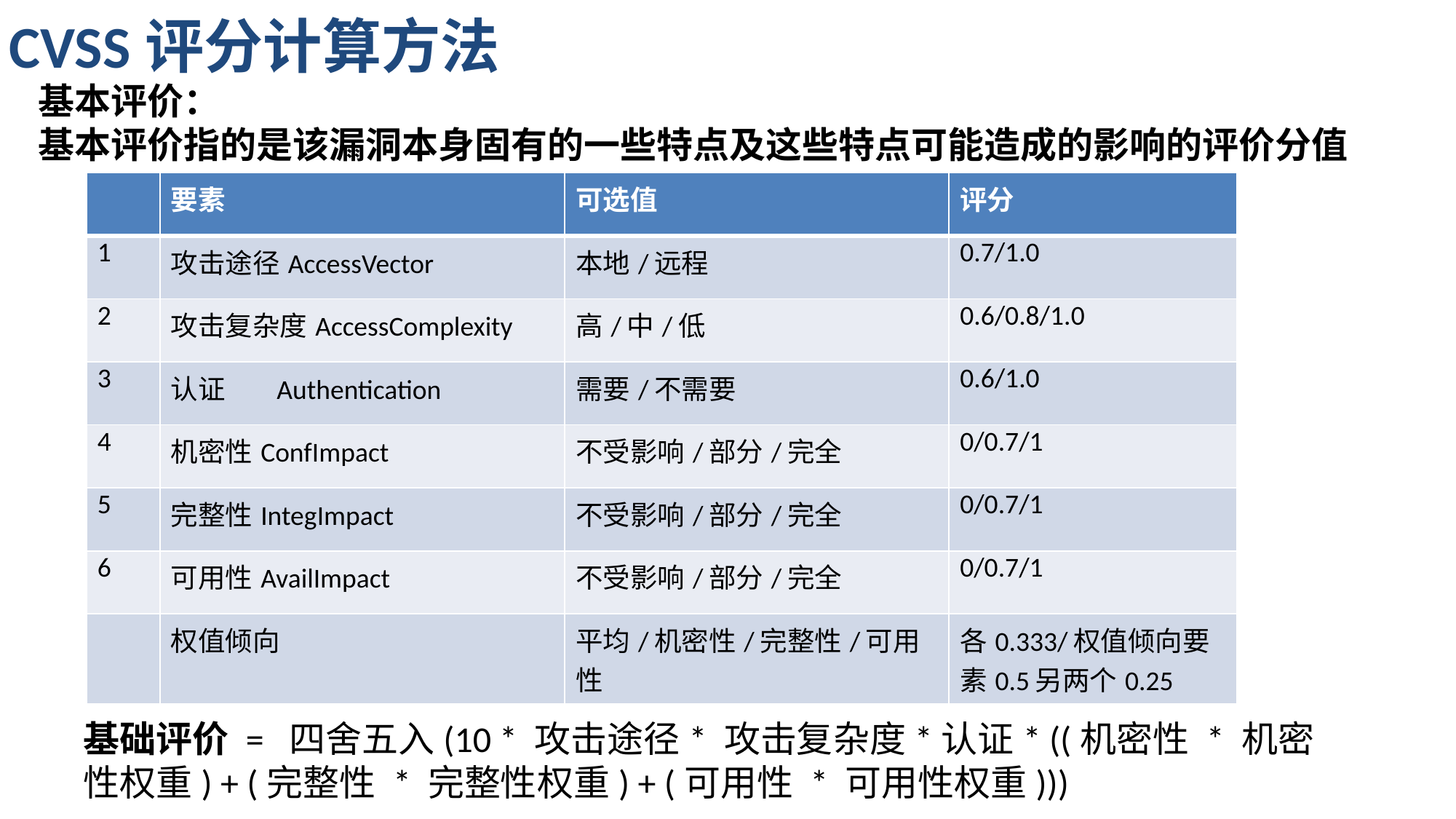

# CVSS评分计算方法
基本评价：
基本评价指的是该漏洞本身固有的一些特点及这些特点可能造成的影响的评价分值

|  | 要素 | 可选值 | 评分 |
| --- | --- | --- | --- |
| 1 | 攻击途径AccessVector | 本地/远程 | 0.7/1.0 |
| 2 | 攻击复杂度AccessComplexity | 高/中/低 | 0.6/0.8/1.0 |
| 3 | 认证 Authentication | 需要/不需要 | 0.6/1.0 |
| 4 | 机密性ConfImpact | 不受影响/部分/完全 | 0/0.7/1 |
| 5 | 完整性IntegImpact | 不受影响/部分/完全 | 0/0.7/1 |
| 6 | 可用性AvailImpact | 不受影响/部分/完全 | 0/0.7/1 |
|  | 权值倾向 | 平均/机密性/完整性/可用性 | 各0.333/权值倾向要素0.5另两个0.25 |
基础评价 =  四舍五入(10 * 攻击途径* 攻击复杂度*认证* ((机密性 * 机密性权重) + (完整性 * 完整性权重) + (可用性 * 可用性权重)))